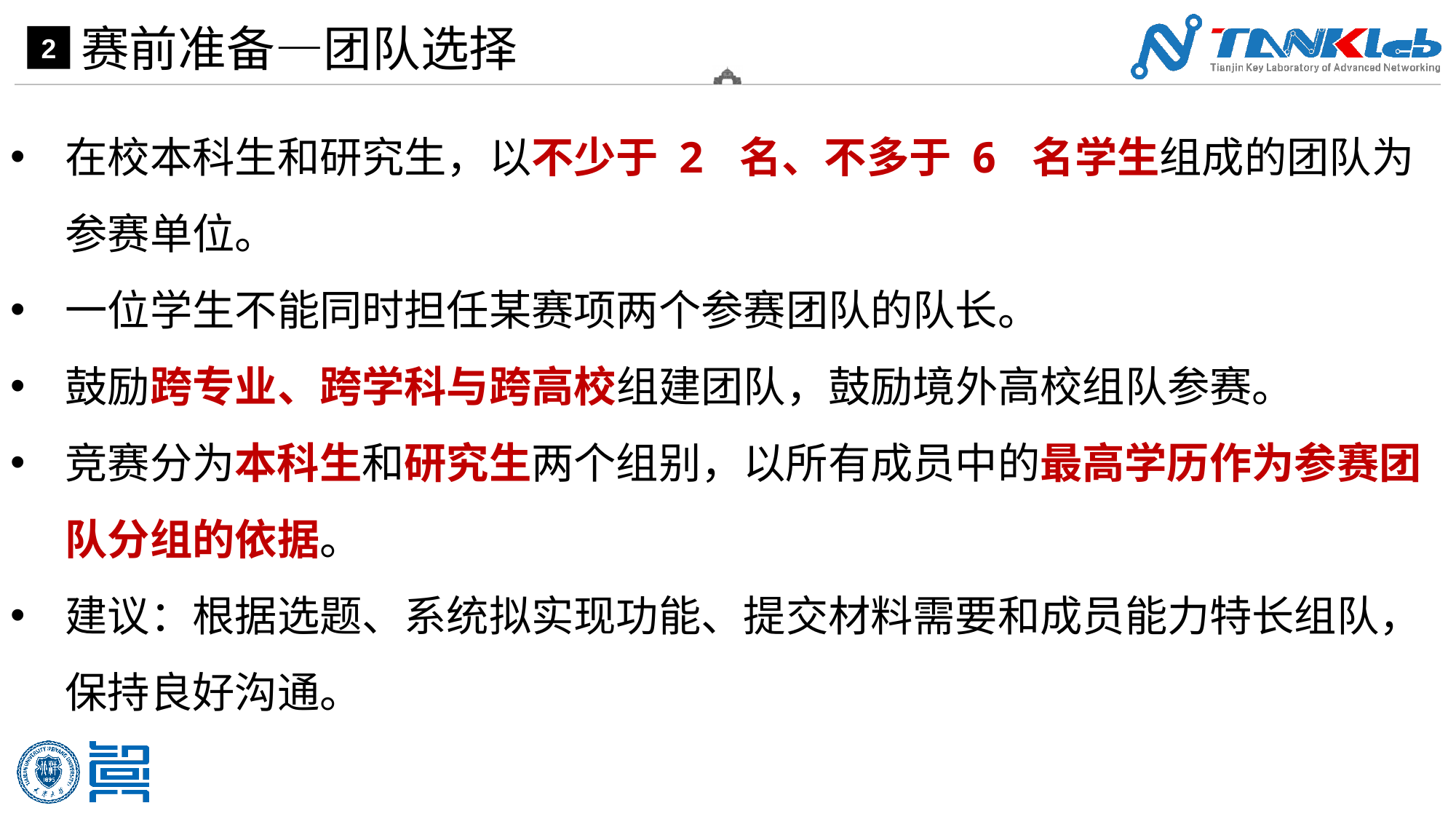

赛前准备—团队选择
2
在校本科生和研究生，以不少于 2 名、不多于 6 名学生组成的团队为参赛单位。
一位学生不能同时担任某赛项两个参赛团队的队长。
鼓励跨专业、跨学科与跨高校组建团队，鼓励境外高校组队参赛。
竞赛分为本科生和研究生两个组别，以所有成员中的最高学历作为参赛团队分组的依据。
建议：根据选题、系统拟实现功能、提交材料需要和成员能力特长组队，保持良好沟通。